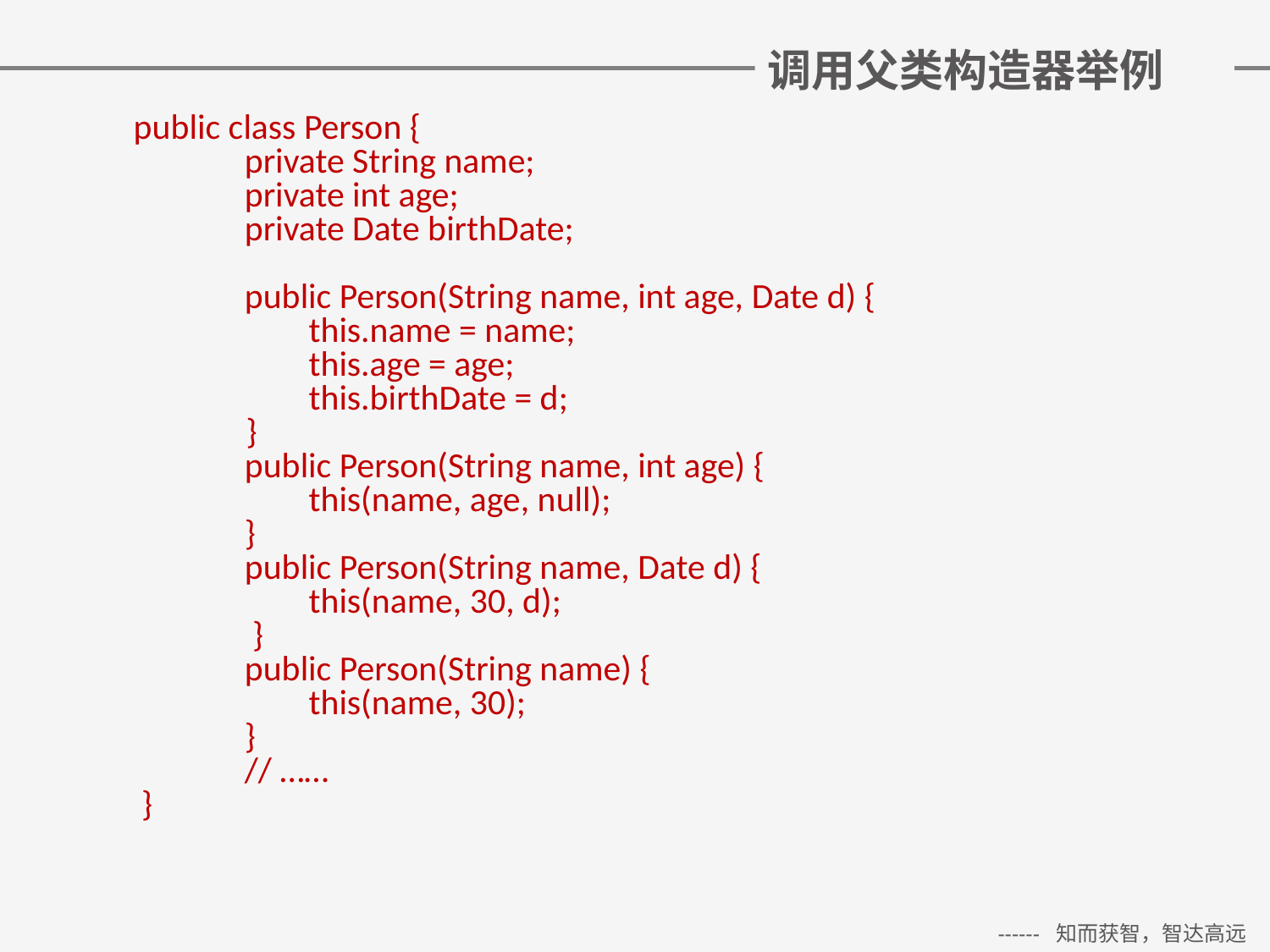

# 调用父类构造器举例
  public class Person {
 	private String name;
 	private int age;
	private Date birthDate;

 	public Person(String name, int age, Date d) {
 	        this.name = name;
 	        this.age = age;
 	        this.birthDate = d;
                }
 	public Person(String name, int age) {
 	        this(name, age, null);
 	}
 	public Person(String name, Date d) {
 	        this(name, 30, d);
	 }
 	public Person(String name) {
 	        this(name, 30);
	}
 	// ……
   }